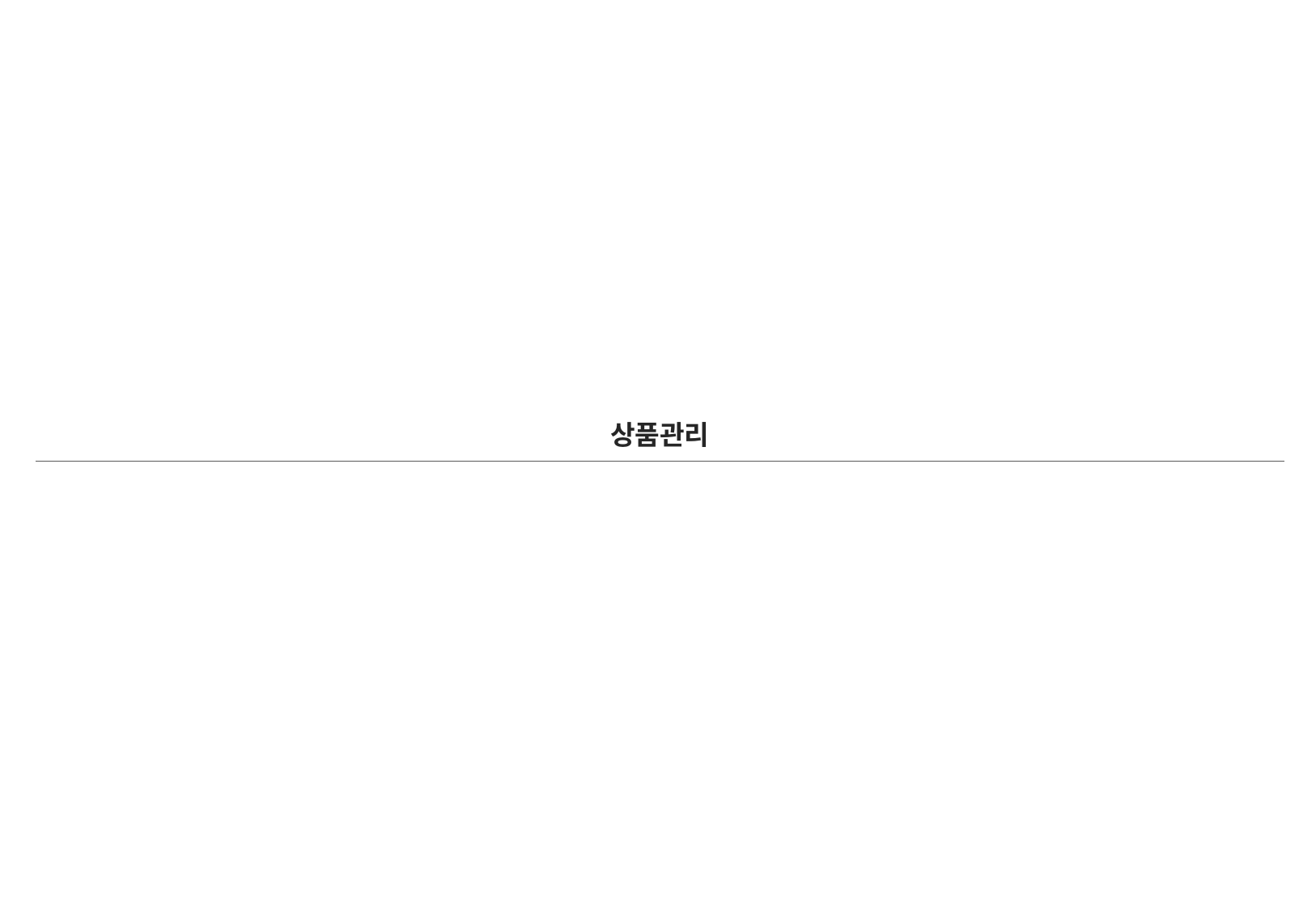

| 상품관리 |
| --- |
|  |